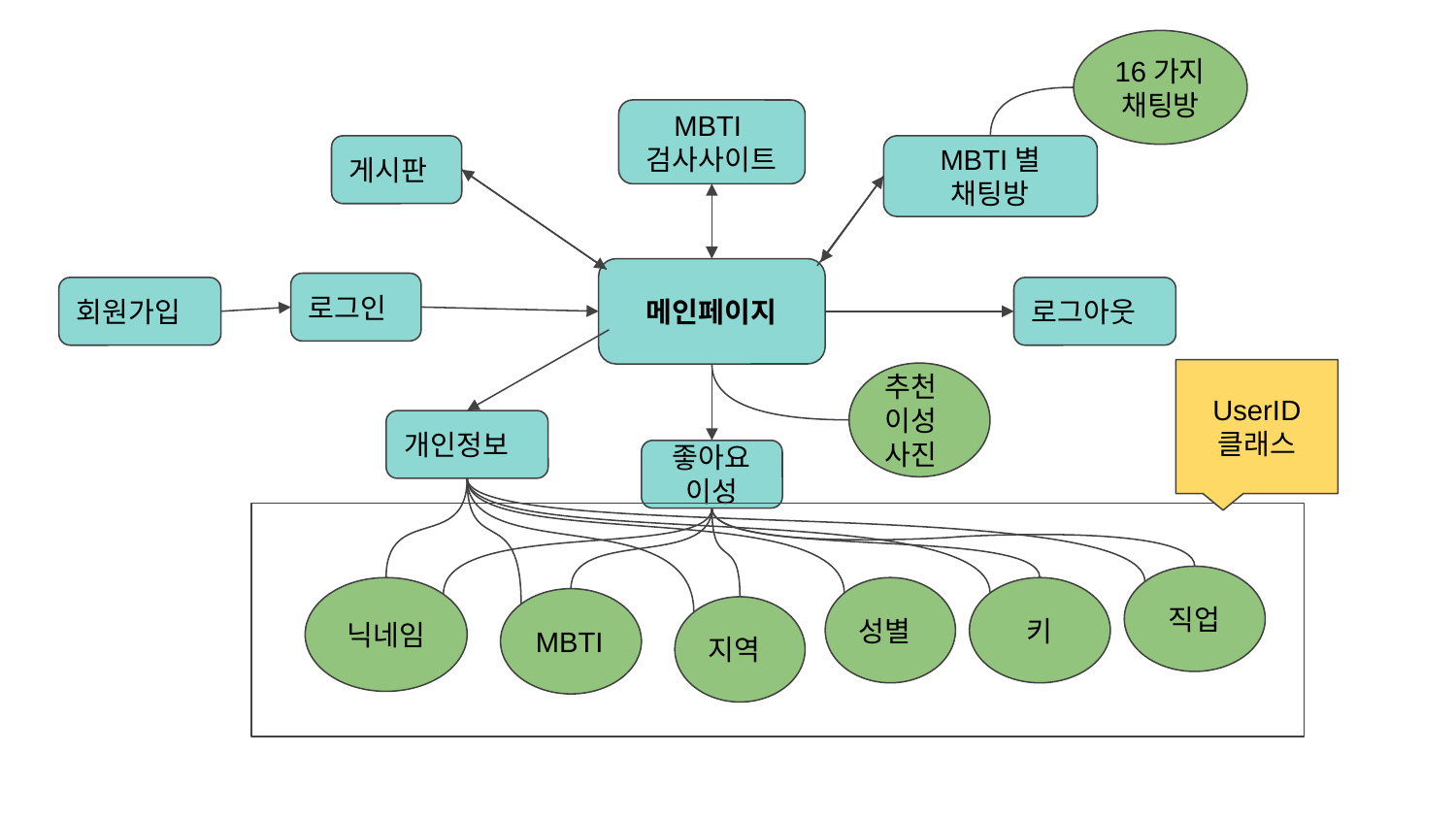

16가지 채팅방
MBTI
검사사이트
게시판
MBTI별 채팅방
메인페이지
로그인
회원가입
로그아웃
UserID 클래스
추천 이성 사진
개인정보
좋아요 이성

직업
닉네임
성별
키
MBTI
지역